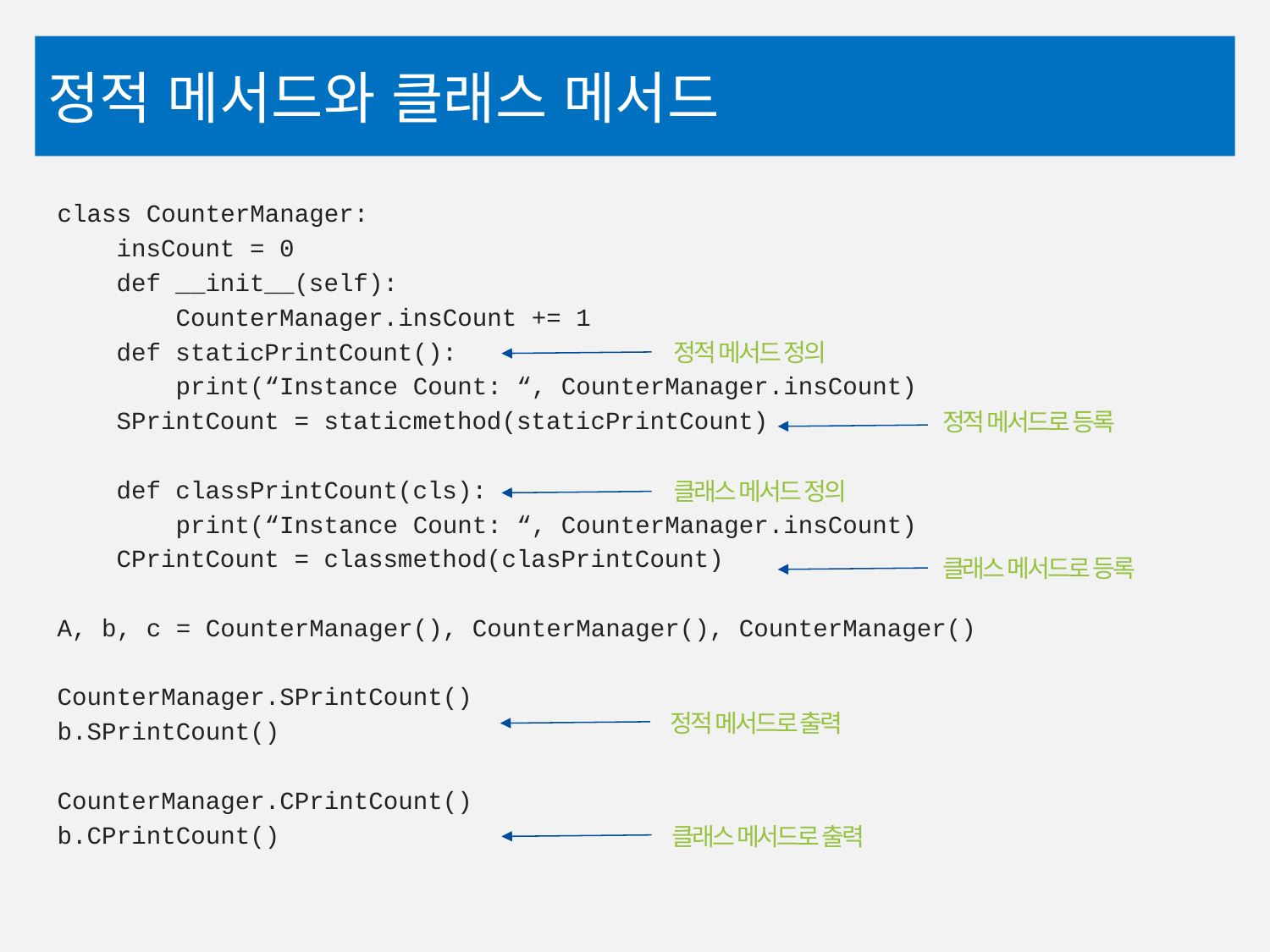

# 정적 메서드와 클래스 메서드

class CounterManager:
    insCount = 0
    def __init__(self):
        CounterManager.insCount += 1
    def staticPrintCount():
        print(“Instance Count: “, CounterManager.insCount)
    SPrintCount = staticmethod(staticPrintCount)

    def classPrintCount(cls):
        print(“Instance Count: “, CounterManager.insCount)
    CPrintCount = classmethod(clasPrintCount)

A, b, c = CounterManager(), CounterManager(), CounterManager()

CounterManager.SPrintCount()
b.SPrintCount()

CounterManager.CPrintCount()
b.CPrintCount()

정적 메서드 정의
정적 메서드로 등록
클래스 메서드 정의
클래스 메서드로 등록
정적 메서드로 출력
클래스 메서드로 출력